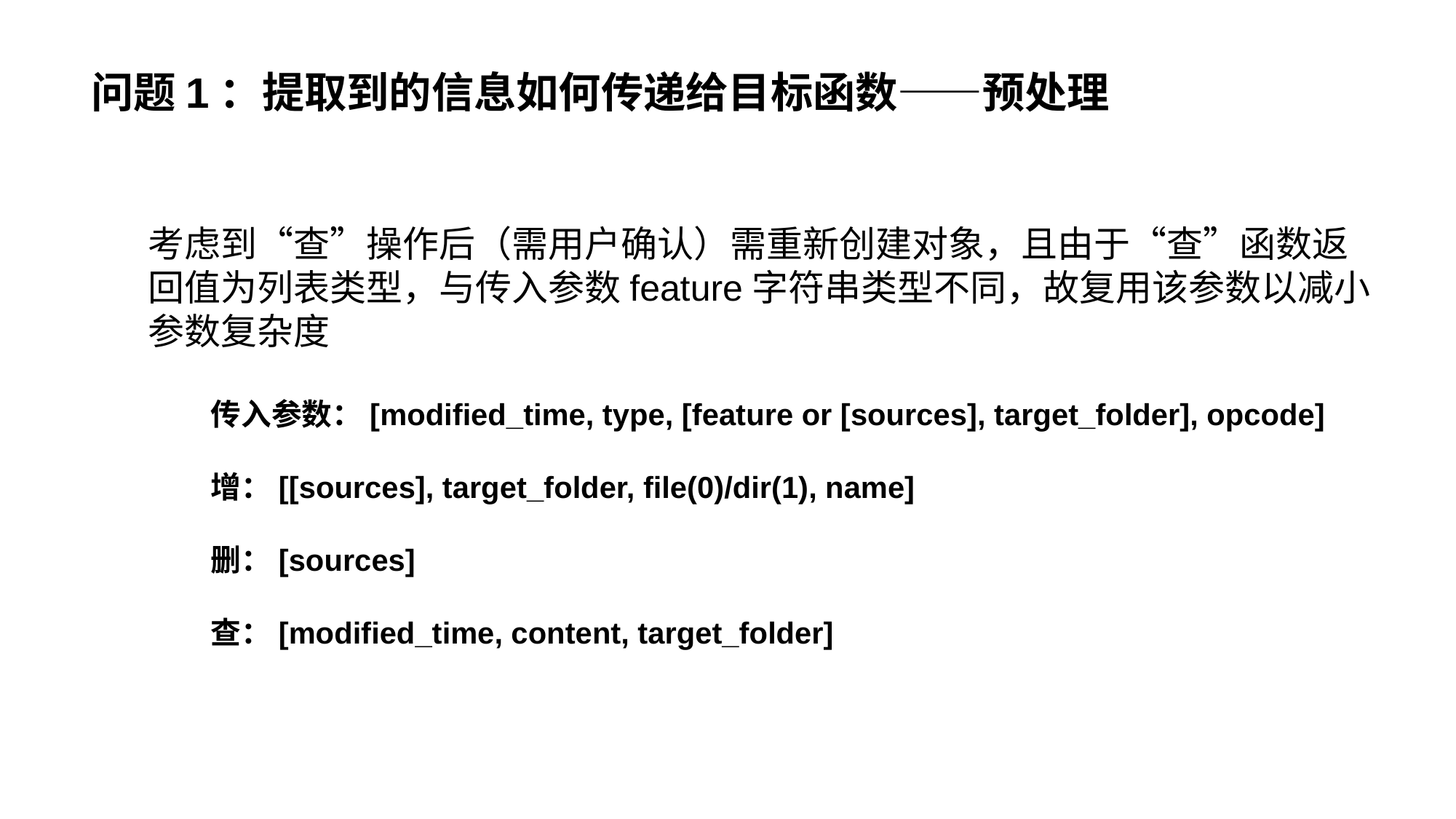

# 问题1：提取到的信息如何传递给目标函数——预处理
考虑到“查”操作后（需用户确认）需重新创建对象，且由于“查”函数返
回值为列表类型，与传入参数feature字符串类型不同，故复用该参数以减小
参数复杂度
传入参数：[modified_time, type, [feature or [sources], target_folder], opcode]

增：[[sources], target_folder, file(0)/dir(1), name]

删：[sources]

查：[modified_time, content, target_folder]
24